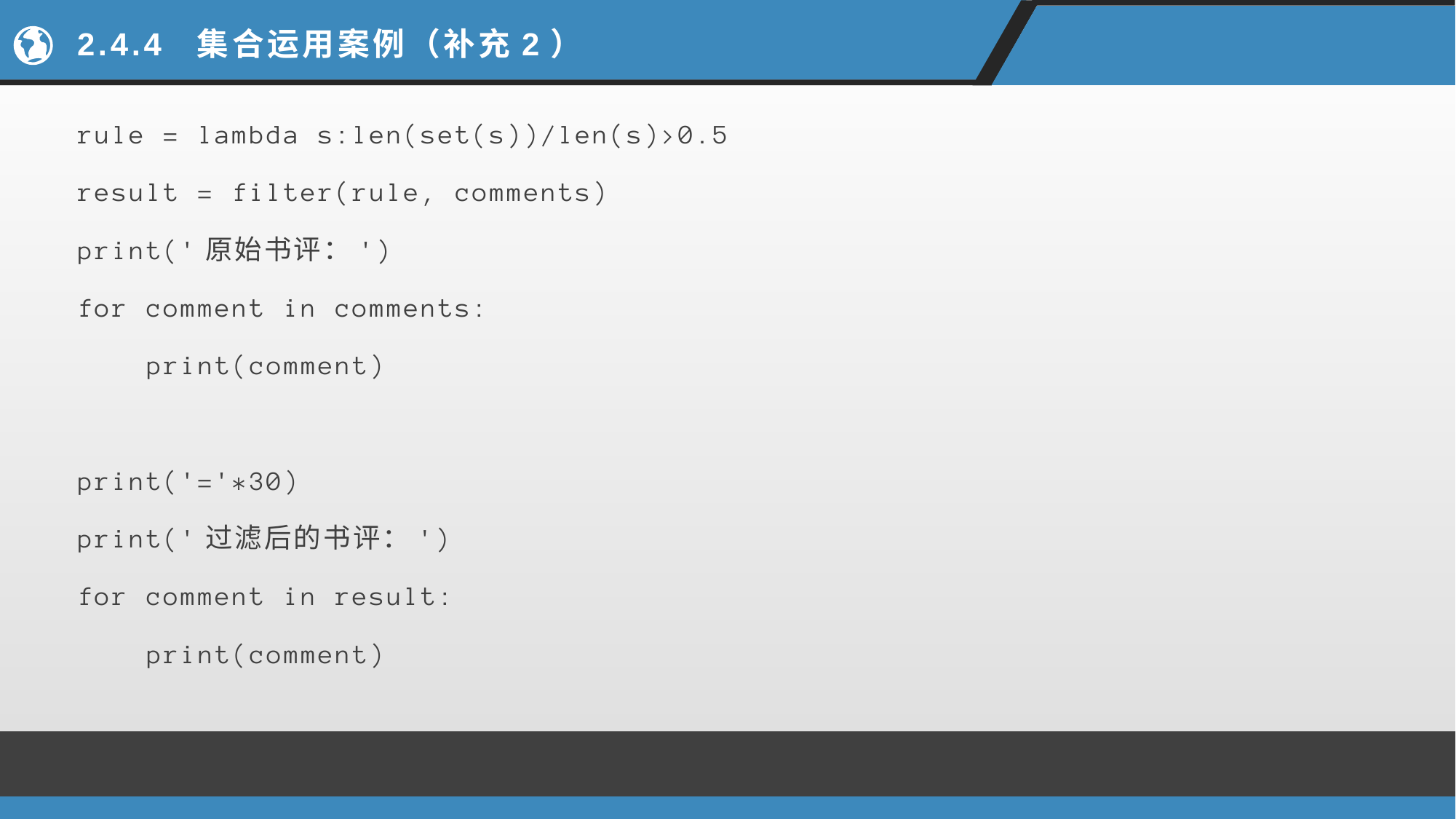

# 2.4.4  集合运用案例（补充2）

rule = lambda s:len(set(s))/len(s)>0.5
result = filter(rule, comments)
print('原始书评：')
for comment in comments:
    print(comment)

print('='*30)
print('过滤后的书评：')
for comment in result:
    print(comment)